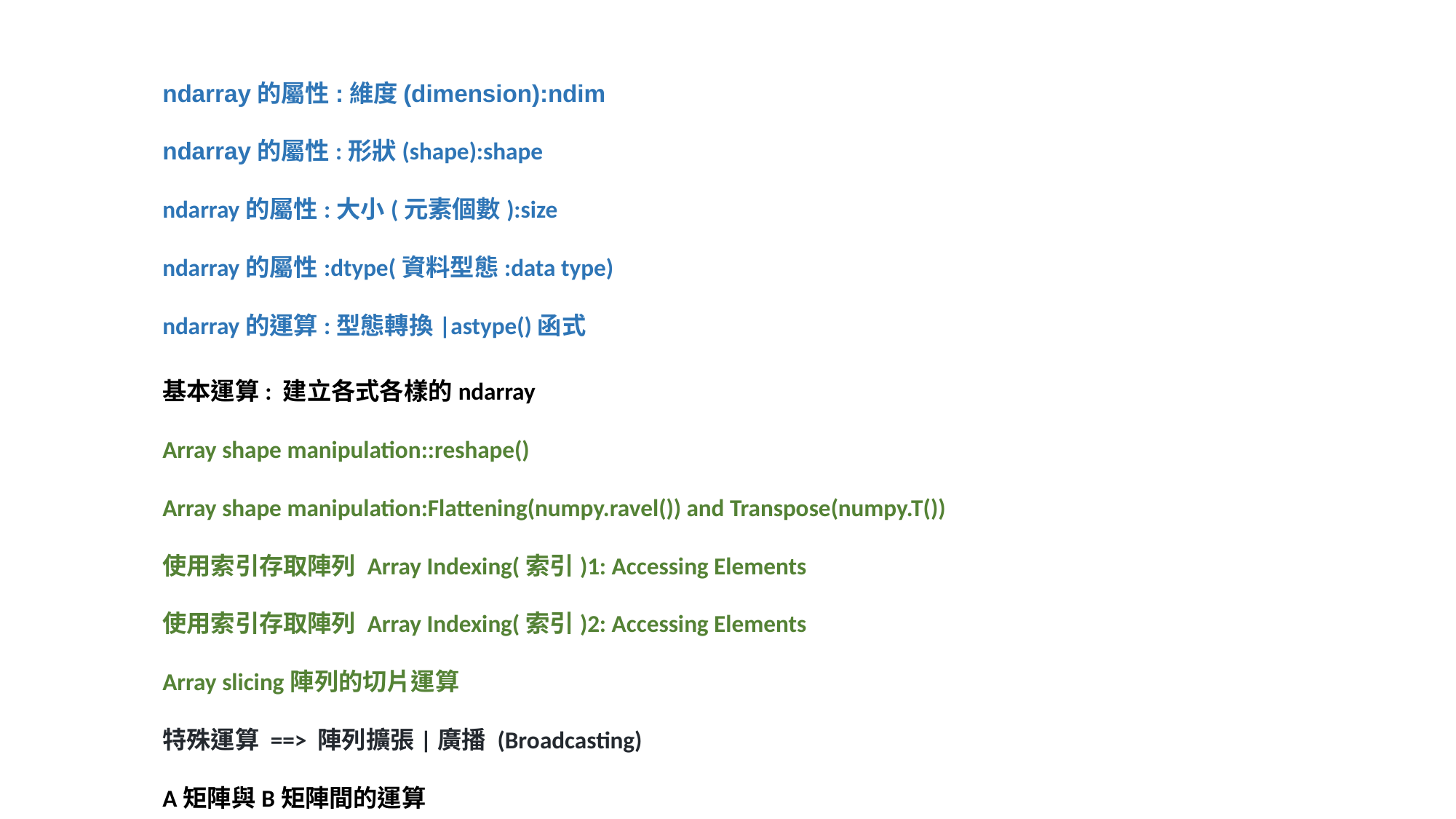

ndarray的屬性:維度(dimension):ndim

ndarray的屬性:形狀(shape):shape

ndarray的屬性:大小(元素個數):size

ndarray的屬性:dtype(資料型態:data type)

ndarray的運算:型態轉換|astype()函式

基本運算: 建立各式各樣的ndarray
Array shape manipulation::reshape()

Array shape manipulation:Flattening(numpy.ravel()) and Transpose(numpy.T())

使用索引存取陣列 Array Indexing(索引)1: Accessing Elements

使用索引存取陣列 Array Indexing(索引)2: Accessing Elements

Array slicing陣列的切片運算

特殊運算 ==> 陣列擴張|廣播 (Broadcasting)

A矩陣與B矩陣間的運算